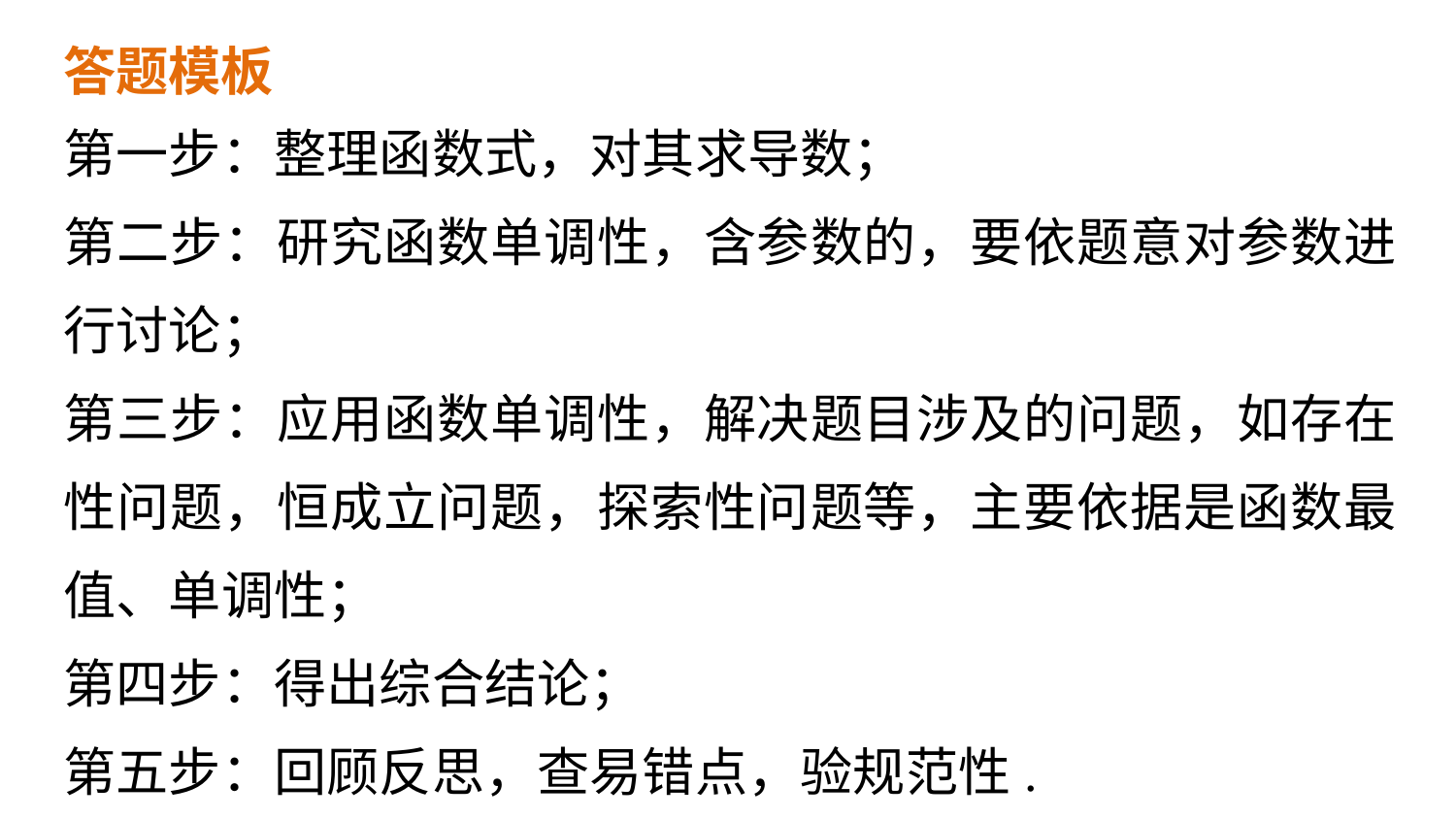

答题模板
第一步：整理函数式，对其求导数；
第二步：研究函数单调性，含参数的，要依题意对参数进行讨论；
第三步：应用函数单调性，解决题目涉及的问题，如存在性问题，恒成立问题，探索性问题等，主要依据是函数最值、单调性；
第四步：得出综合结论；
第五步：回顾反思，查易错点，验规范性.